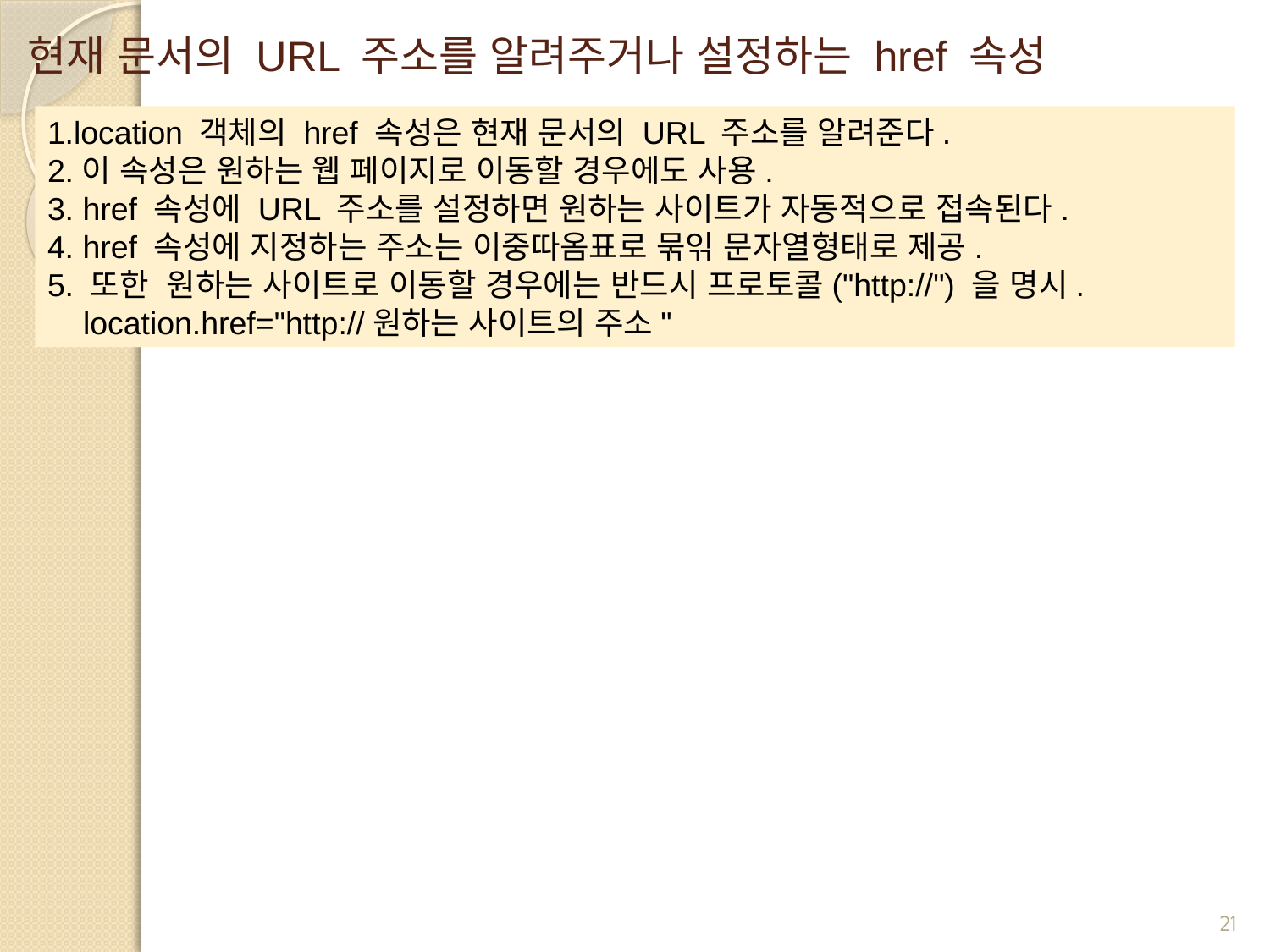

# 현재 문서의 URL 주소를 알려주거나 설정하는 href 속성
1.location 객체의 href 속성은 현재 문서의 URL 주소를 알려준다.
2.이 속성은 원하는 웹 페이지로 이동할 경우에도 사용.
3. href 속성에 URL 주소를 설정하면 원하는 사이트가 자동적으로 접속된다.
4. href 속성에 지정하는 주소는 이중따옴표로 묶읶 문자열형태로 제공.
5. 또한  원하는 사이트로 이동할 경우에는 반드시 프로토콜("http://") 을 명시.
    location.href="http://원하는 사이트의 주소"
21